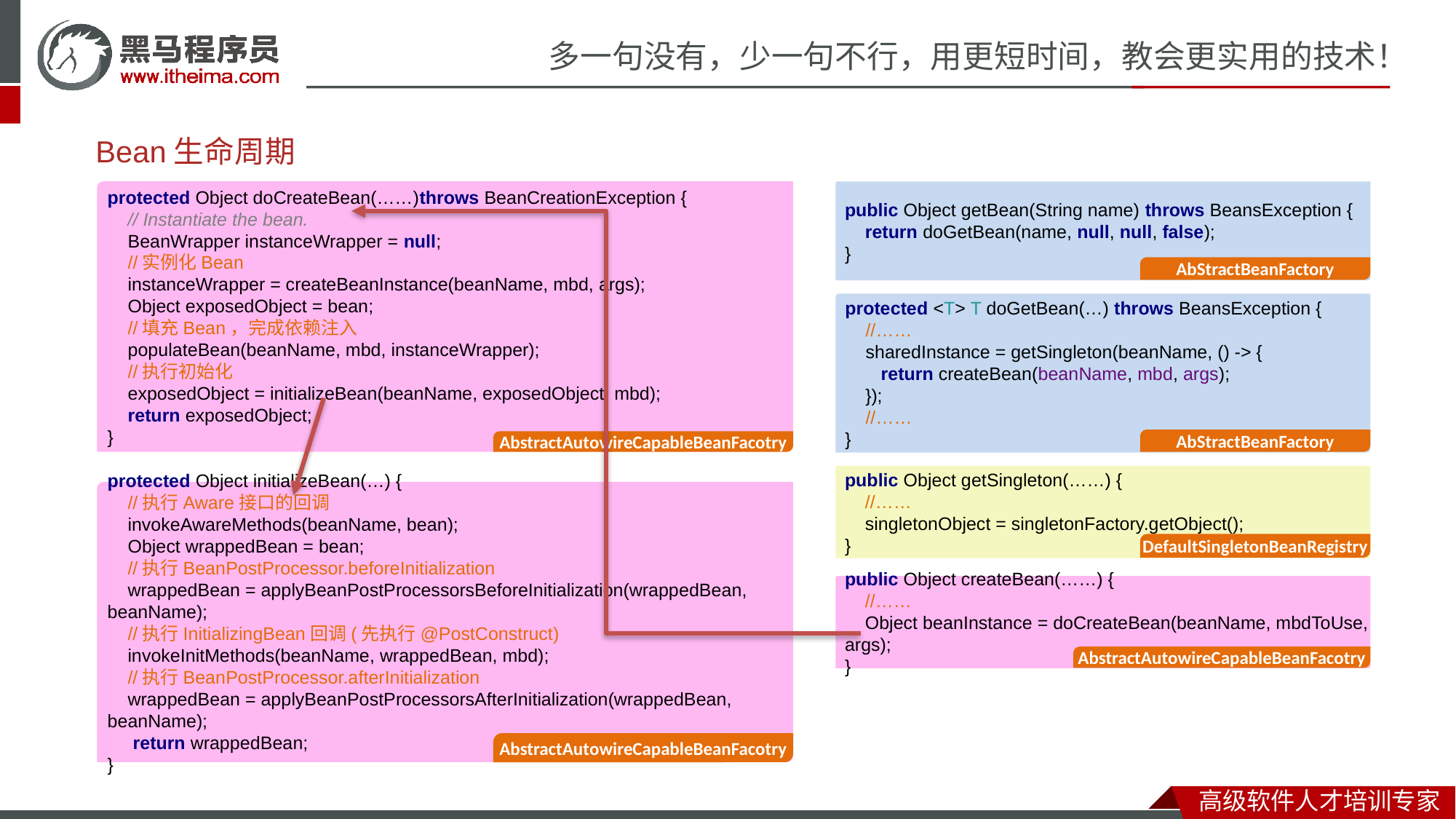

# Bean生命周期
protected Object doCreateBean(……)throws BeanCreationException {
    // Instantiate the bean.
    BeanWrapper instanceWrapper = null;
    //实例化Bean
    instanceWrapper = createBeanInstance(beanName, mbd, args);
    Object exposedObject = bean;
    //填充Bean，完成依赖注入
    populateBean(beanName, mbd, instanceWrapper);
    //执行初始化
    exposedObject = initializeBean(beanName, exposedObject, mbd);
    return exposedObject;
}
AbstractAutowireCapableBeanFacotry
public Object getBean(String name) throws BeansException {
    return doGetBean(name, null, null, false);
}
AbStractBeanFactory
protected <T> T doGetBean(…) throws BeansException {
    //……
    sharedInstance = getSingleton(beanName, () -> {
       return createBean(beanName, mbd, args);
    });
    //……
}
AbStractBeanFactory
public Object getSingleton(……) {
    //……
    singletonObject = singletonFactory.getObject();
}
DefaultSingletonBeanRegistry
protected Object initializeBean(…) {
    //执行Aware接口的回调
    invokeAwareMethods(beanName, bean);
    Object wrappedBean = bean;
    //执行BeanPostProcessor.beforeInitialization
    wrappedBean = applyBeanPostProcessorsBeforeInitialization(wrappedBean, beanName);
    //执行InitializingBean回调(先执行@PostConstruct)
    invokeInitMethods(beanName, wrappedBean, mbd);
    //执行BeanPostProcessor.afterInitialization
    wrappedBean = applyBeanPostProcessorsAfterInitialization(wrappedBean, beanName);
     return wrappedBean;
}
AbstractAutowireCapableBeanFacotry
public Object createBean(……) {
    //……
    Object beanInstance = doCreateBean(beanName, mbdToUse, args);
}
AbstractAutowireCapableBeanFacotry